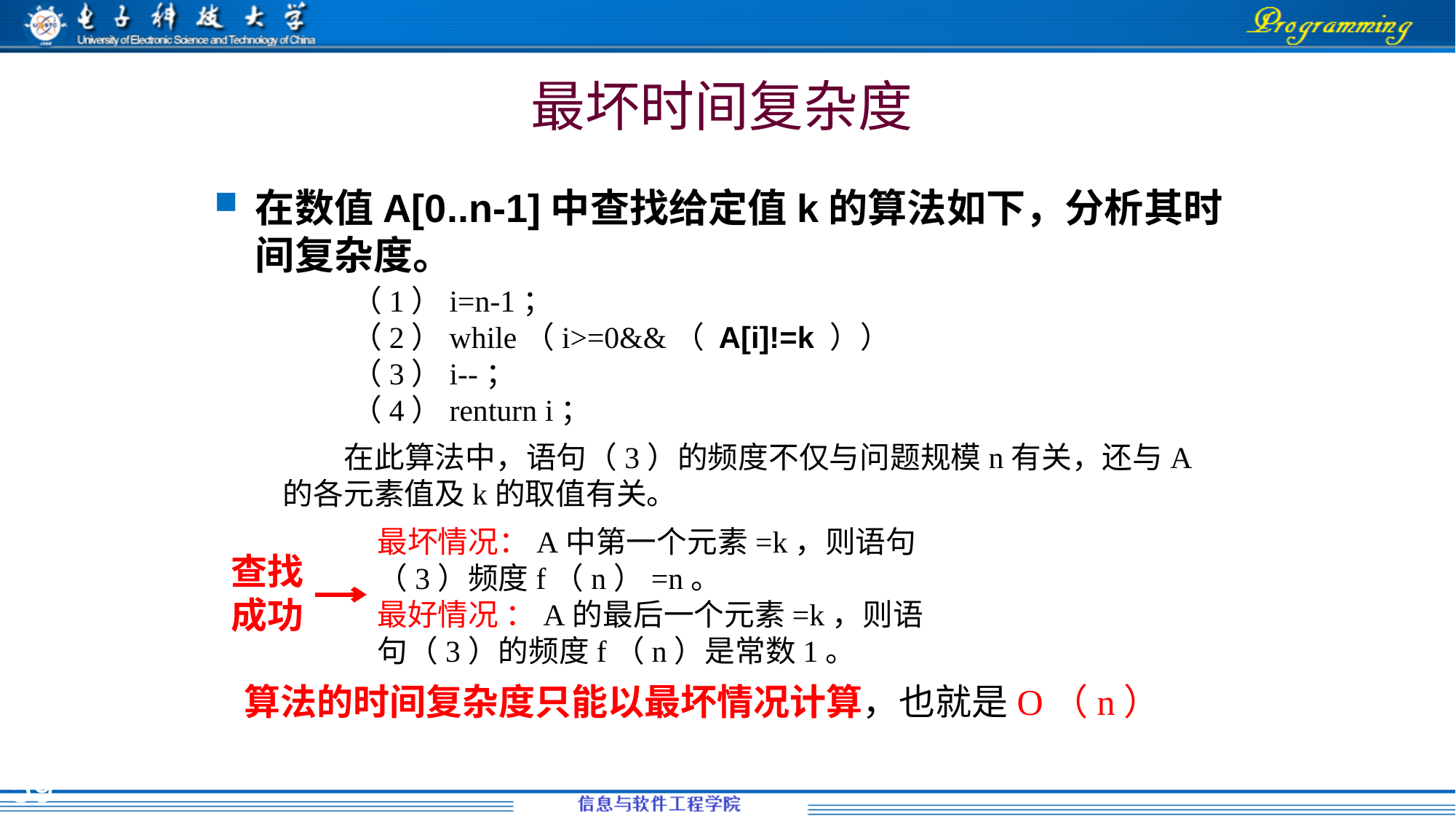

# 最坏时间复杂度
在数值A[0..n-1]中查找给定值k的算法如下，分析其时间复杂度。
（1）i=n-1；
（2）while（i>=0&&（ A[i]!=k ））
（3）i--；
（4）renturn i；

        在此算法中，语句（3）的频度不仅与问题规模n有关，还与A的各元素值及k的取值有关。
最坏情况：A中第一个元素=k，则语句（3）频度f（n）=n。
最好情况 ：A的最后一个元素=k，则语句（3）的频度f（n）是常数1。
查找成功
算法的时间复杂度只能以最坏情况计算，也就是O（n）
59